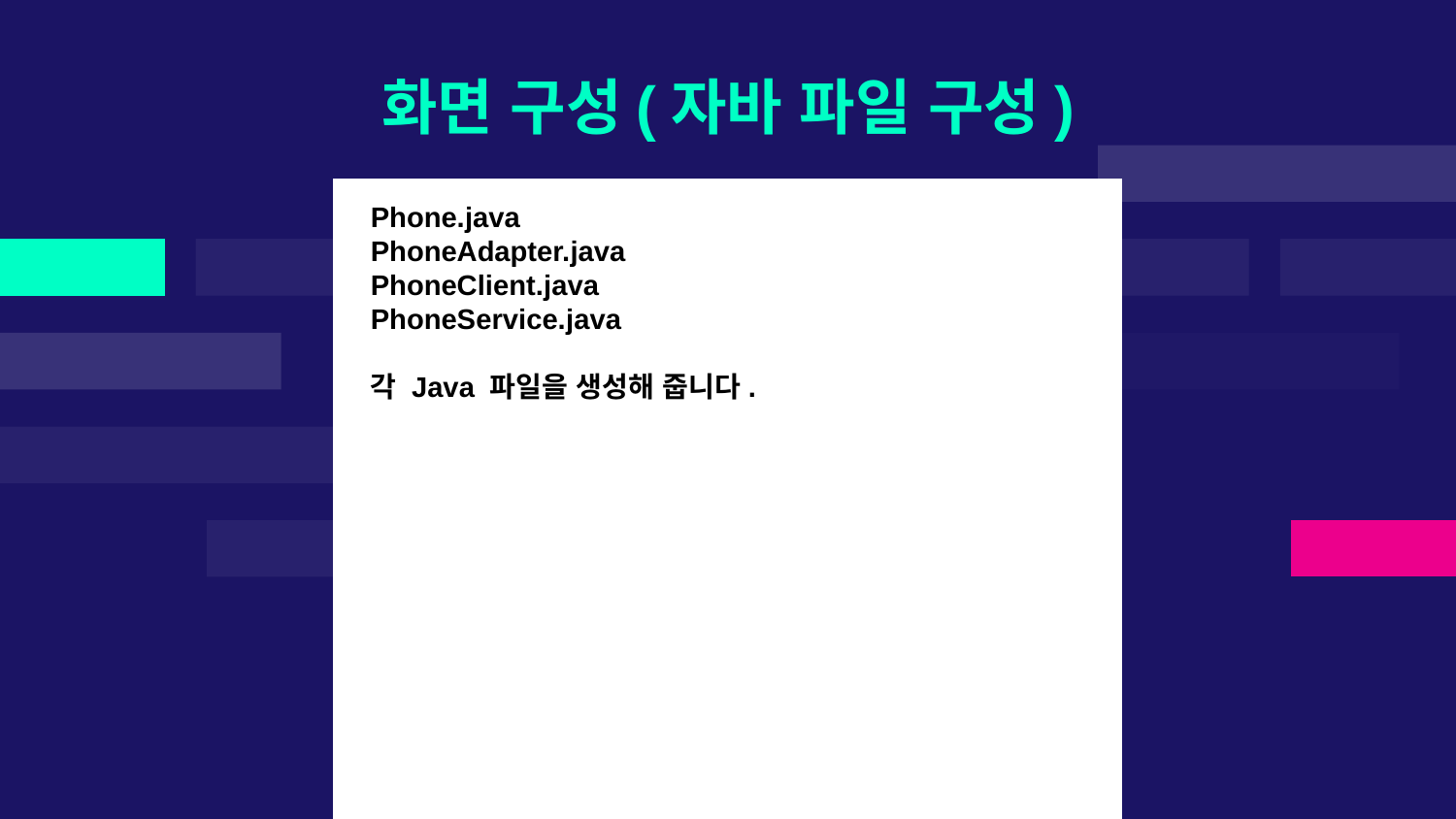

# 화면 구성(자바 파일 구성)
Phone.java
PhoneAdapter.java
PhoneClient.java
PhoneService.java

각 Java 파일을 생성해 줍니다.